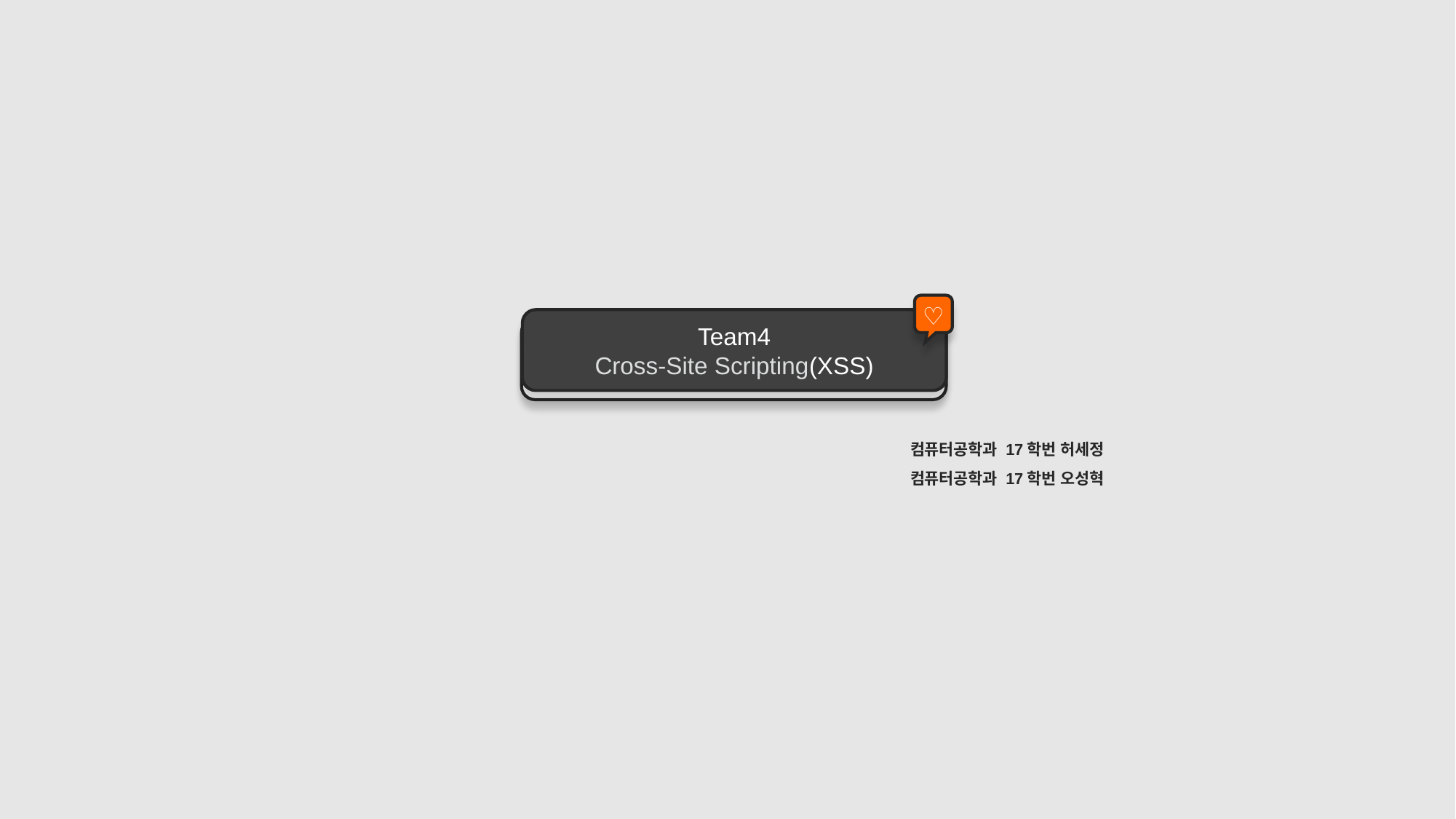

♡
Team4
Cross-Site Scripting(XSS)

컴퓨터공학과 17학번 허세정
컴퓨터공학과 17학번 오성혁